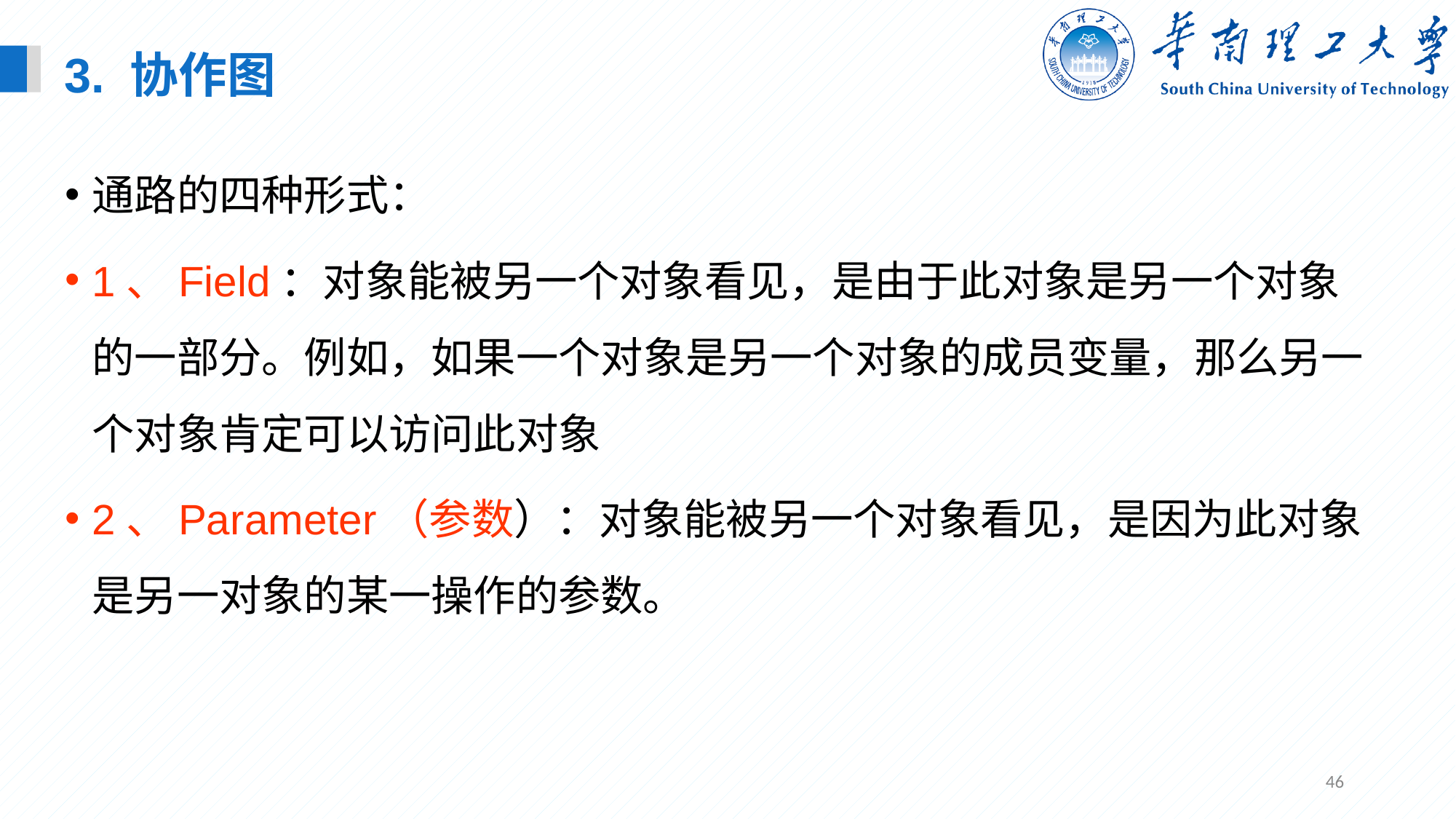

3. 协作图
通路的四种形式：
1、Field：对象能被另一个对象看见，是由于此对象是另一个对象的一部分。例如，如果一个对象是另一个对象的成员变量，那么另一个对象肯定可以访问此对象
2、Parameter（参数）：对象能被另一个对象看见，是因为此对象是另一对象的某一操作的参数。
46